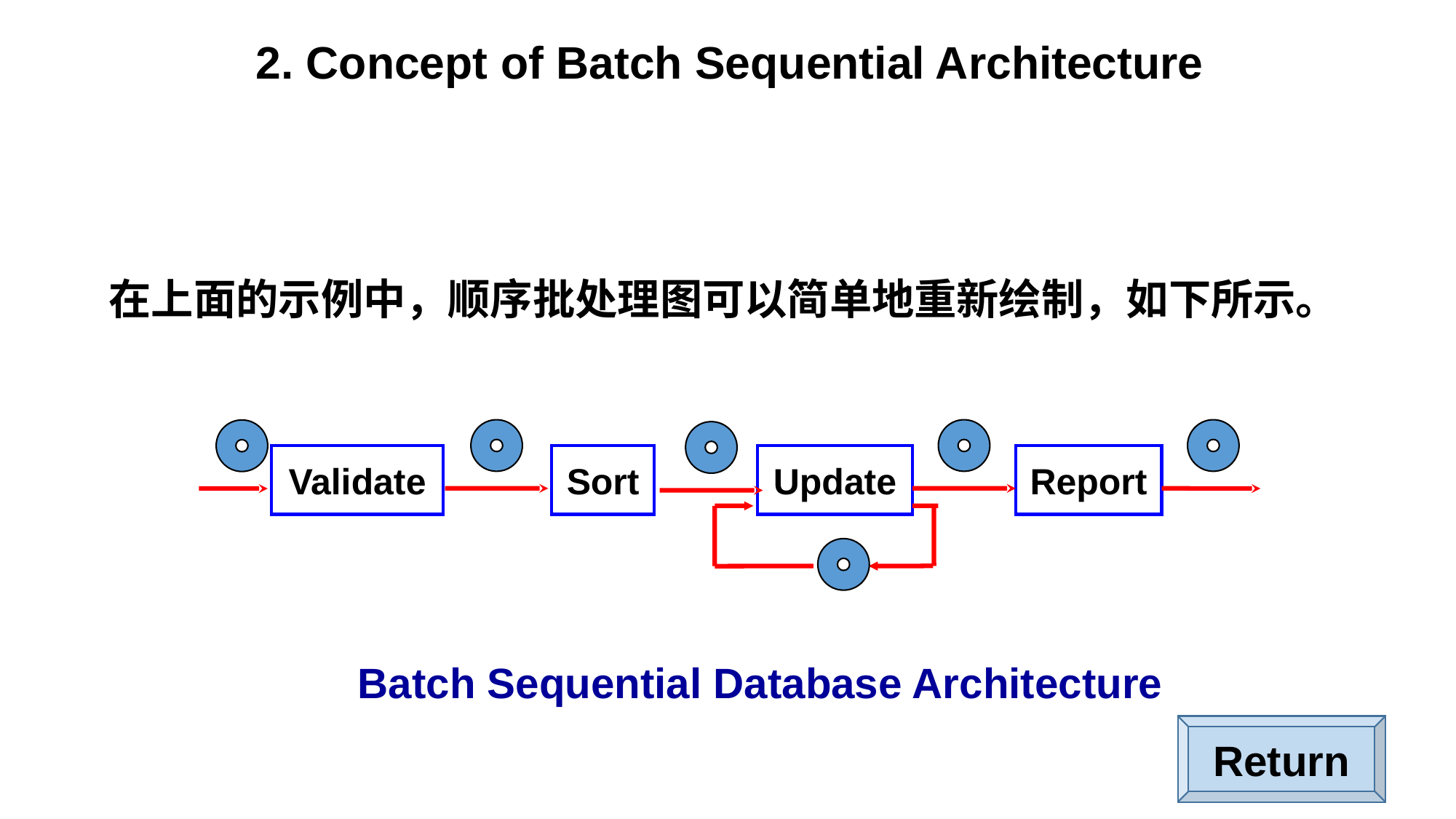

2. Concept of Batch Sequential Architecture
在上面的示例中，顺序批处理图可以简单地重新绘制，如下所示。

Validate
Sort
Update
Report

            Batch Sequential Database Architecture
Return